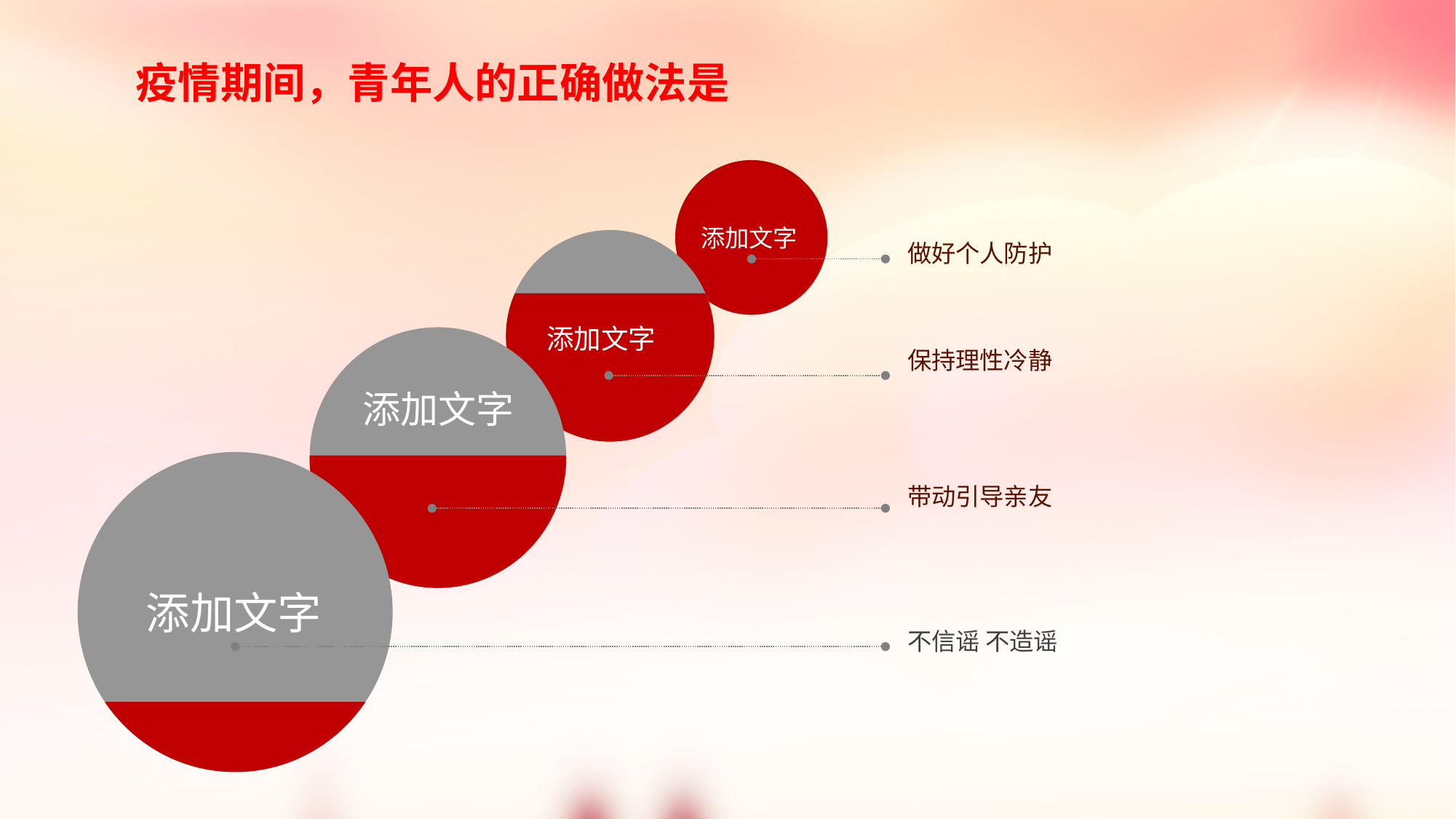

疫情期间，青年人的正确做法是

添加文字
做好个人防护

添加文字

保持理性冷静
添加文字

带动引导亲友
添加文字
不信谣 不造谣